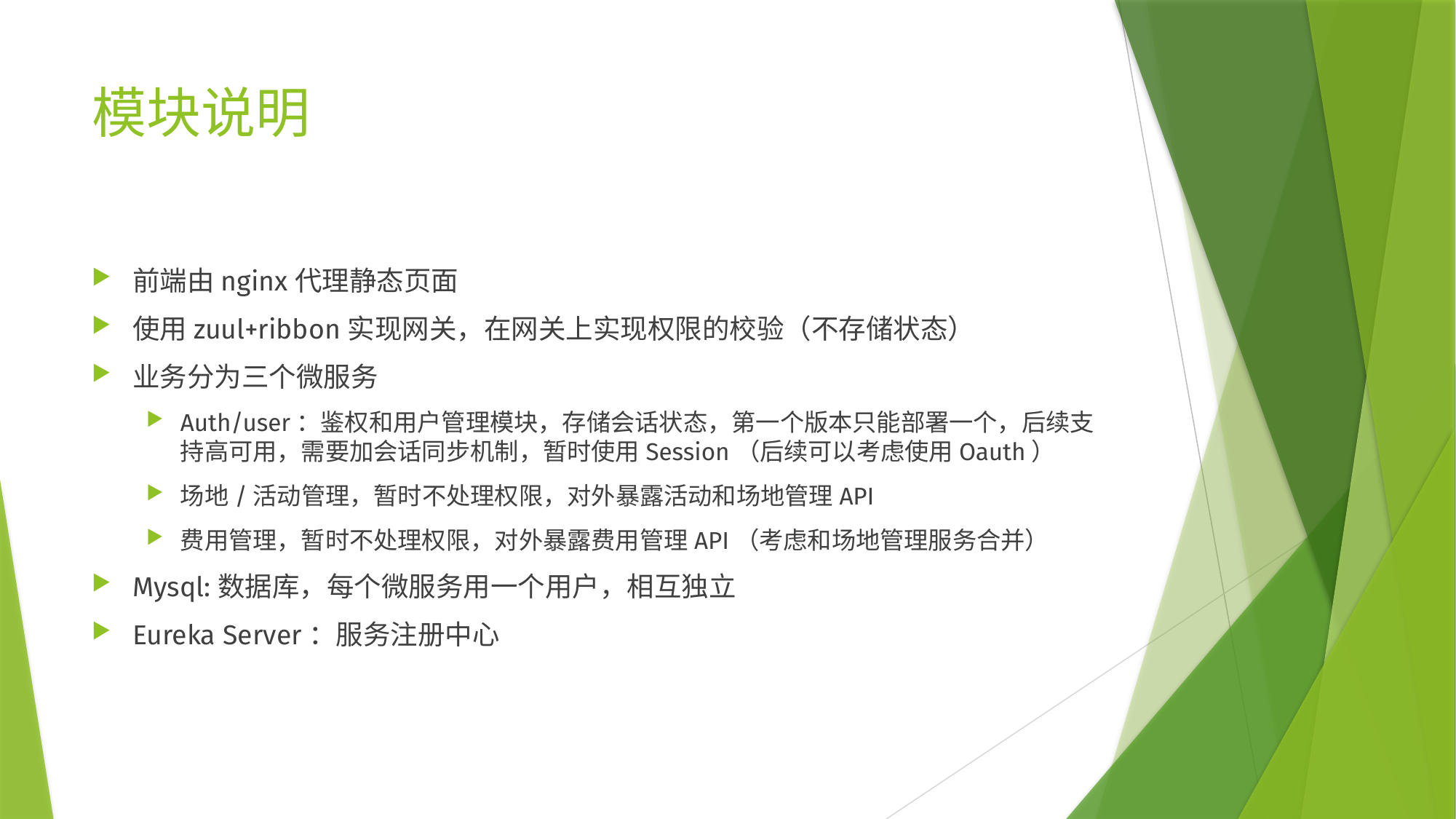

# 模块说明
前端由nginx代理静态页面
使用zuul+ribbon实现网关，在网关上实现权限的校验（不存储状态）
业务分为三个微服务
Auth/user：鉴权和用户管理模块，存储会话状态，第一个版本只能部署一个，后续支持高可用，需要加会话同步机制，暂时使用Session（后续可以考虑使用Oauth）
场地/活动管理，暂时不处理权限，对外暴露活动和场地管理API
费用管理，暂时不处理权限，对外暴露费用管理API（考虑和场地管理服务合并）
Mysql:数据库，每个微服务用一个用户，相互独立
Eureka Server：服务注册中心